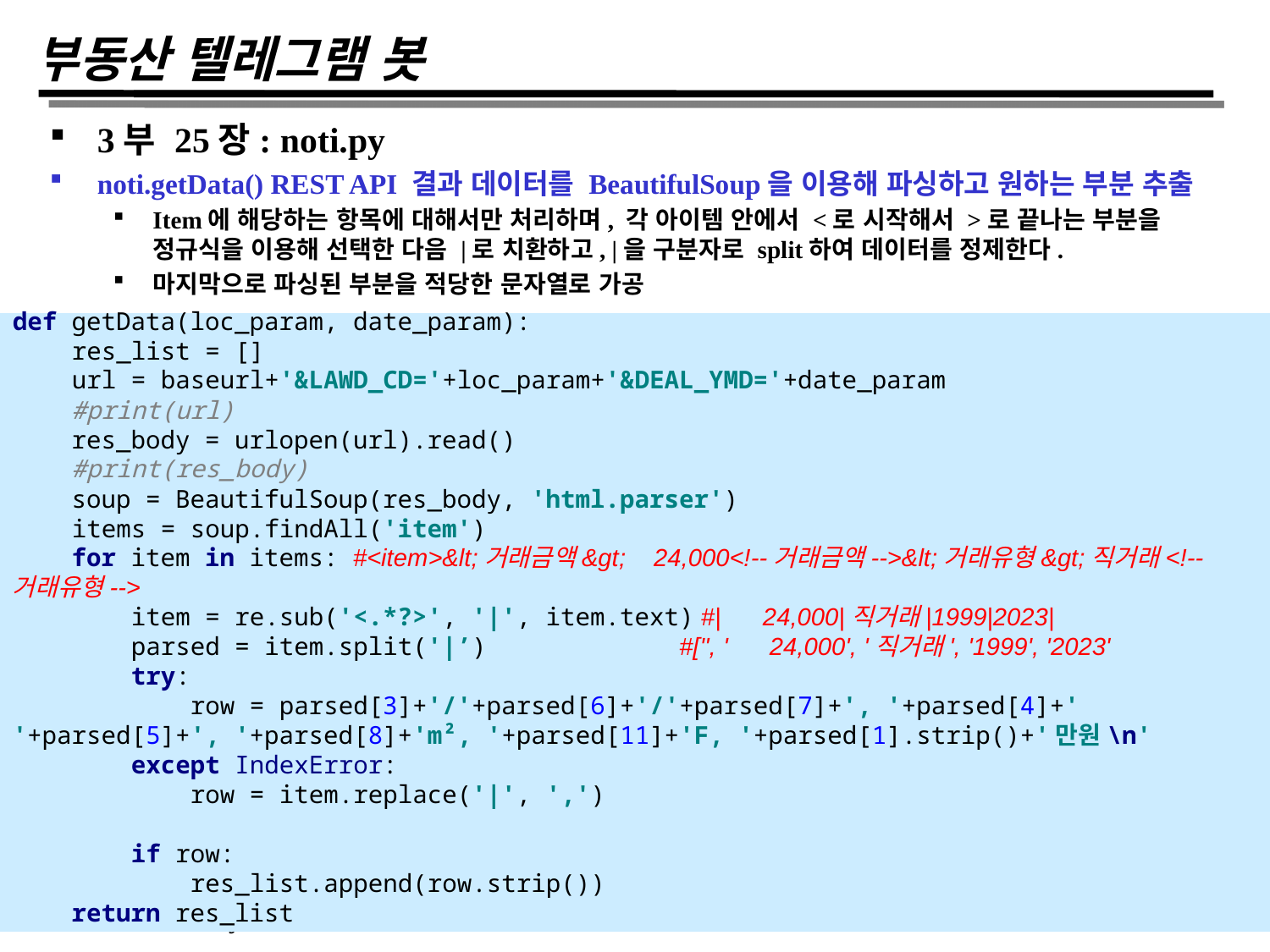

# 부동산 텔레그램 봇

3부 25장: noti.py
noti.getData() REST API 결과 데이터를 BeautifulSoup을 이용해 파싱하고 원하는 부분 추출
Item에 해당하는 항목에 대해서만 처리하며, 각 아이템 안에서 <로 시작해서 >로 끝나는 부분을 정규식을 이용해 선택한 다음 |로 치환하고, |을 구분자로 split하여 데이터를 정제한다.
마지막으로 파싱된 부분을 적당한 문자열로 가공

def getData(loc_param, date_param):
    res_list = []
    url = baseurl+'&LAWD_CD='+loc_param+'&DEAL_YMD='+date_param
    #print(url)
    res_body = urlopen(url).read()
    #print(res_body)
    soup = BeautifulSoup(res_body, 'html.parser')
    items = soup.findAll('item')
    for item in items: #<item>&lt;거래금액&gt;    24,000<!--거래금액-->&lt;거래유형&gt;직거래<!--거래유형-->
        item = re.sub('<.*?>', '|', item.text) #|      24,000|직거래|1999|2023|
        parsed = item.split('|’)             #['', '      24,000', '직거래', '1999', '2023'
        try:
            row = parsed[3]+'/'+parsed[6]+'/'+parsed[7]+', '+parsed[4]+' '+parsed[5]+', '+parsed[8]+'m², '+parsed[11]+'F, '+parsed[1].strip()+'만원\n'
        except IndexError:
            row = item.replace('|', ',')
        if row:
            res_list.append(row.strip())
    return res_list
 25-20